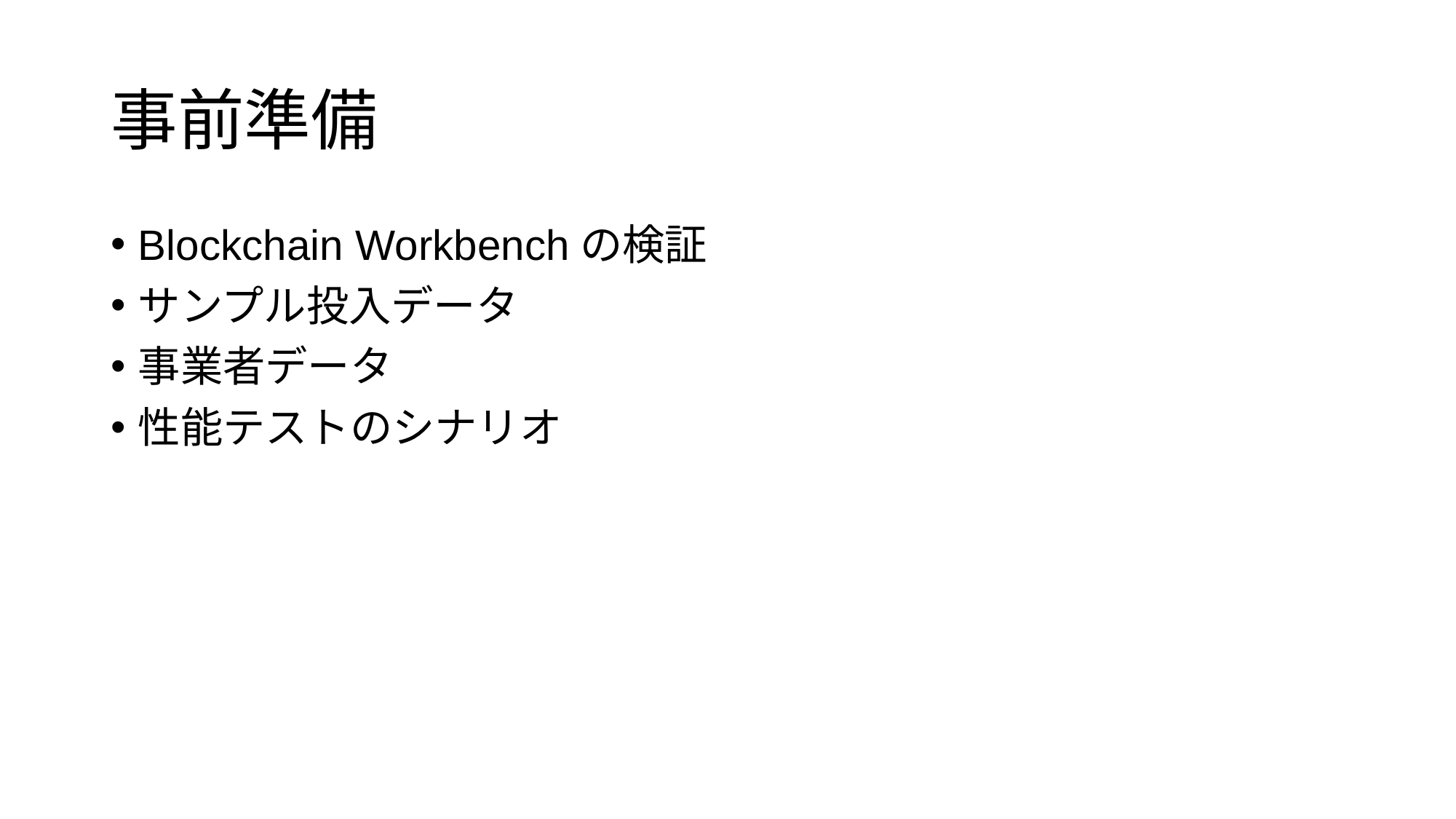

# 事前準備
Blockchain Workbenchの検証
サンプル投入データ
事業者データ
性能テストのシナリオ